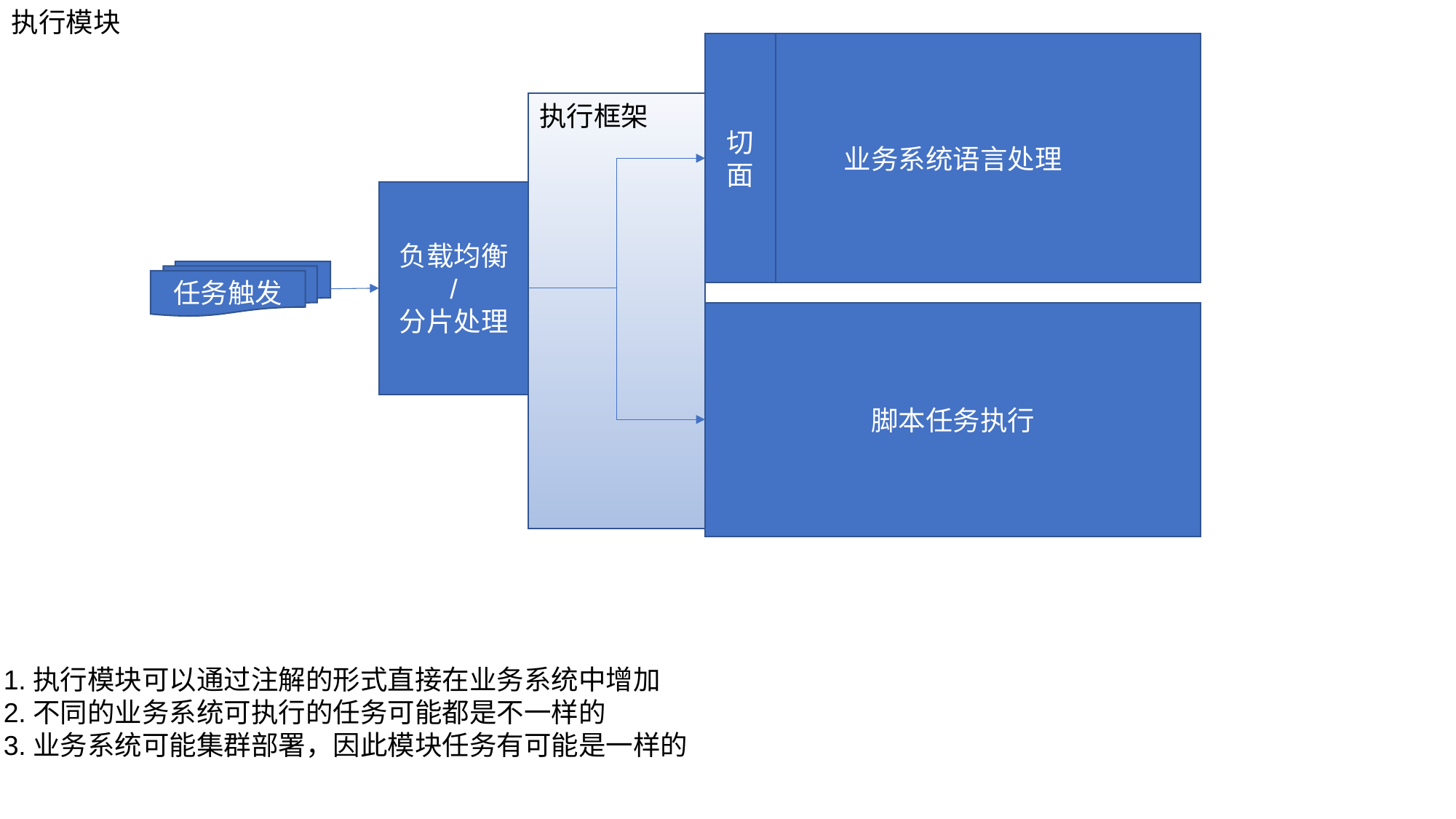

执行模块
业务系统语言处理
切面
执行框架
负载均衡
/
分片处理
任务触发
脚本任务执行
1.执行模块可以通过注解的形式直接在业务系统中增加
2.不同的业务系统可执行的任务可能都是不一样的
3.业务系统可能集群部署，因此模块任务有可能是一样的